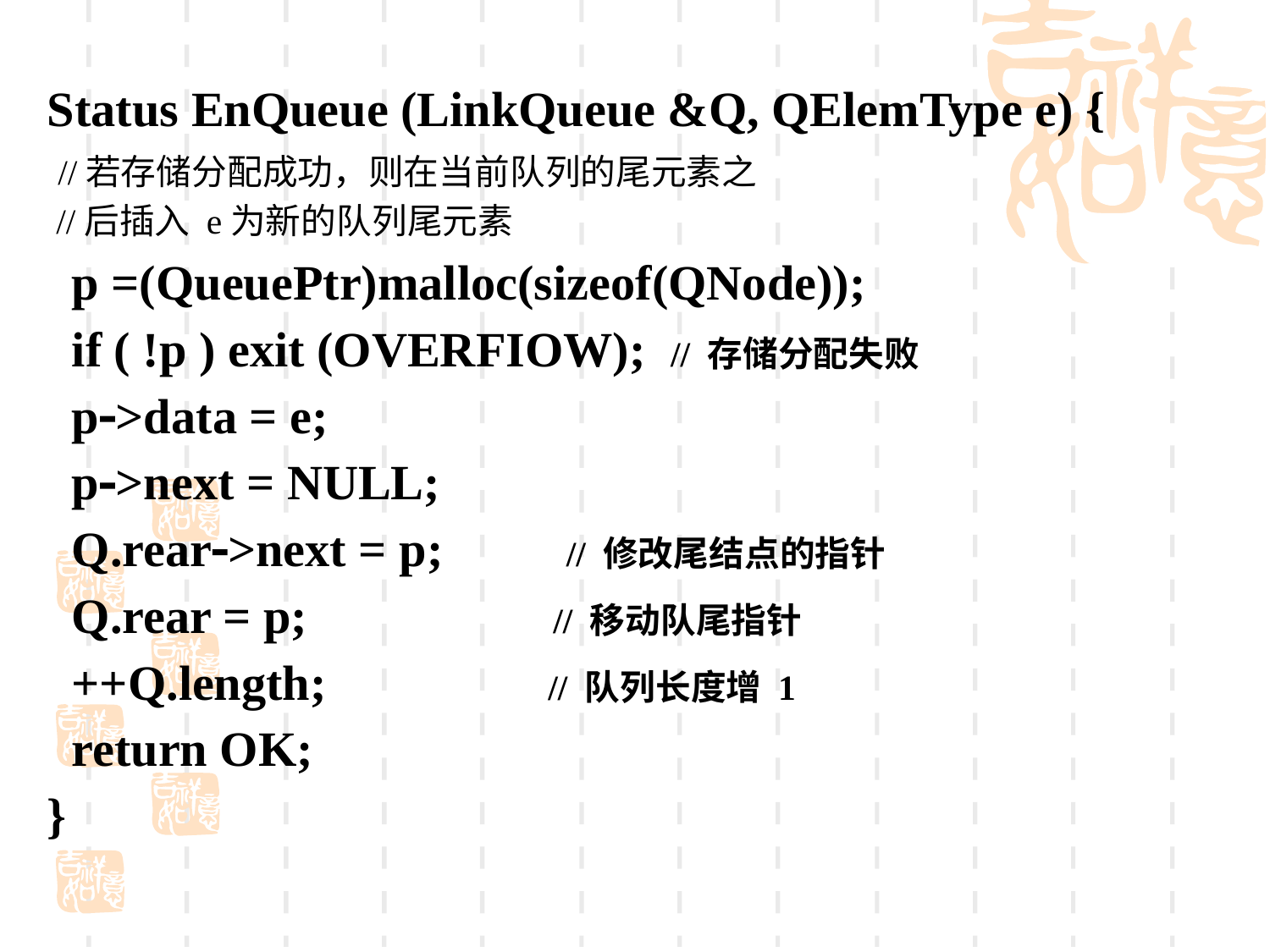

Status EnQueue (LinkQueue &Q, QElemType e) {
 //若存储分配成功，则在当前队列的尾元素之
 //后插入 e为新的队列尾元素
  p =(QueuePtr)malloc(sizeof(QNode));
  if ( !p ) exit (OVERFIOW);  // 存储分配失败
  p−>data = e;
  p−>next = NULL;
  Q.rear−>next = p;          // 修改尾结点的指针
  Q.rear = p;                    // 移动队尾指针
  ++Q.length;                  // 队列长度增 1
  return OK;
}